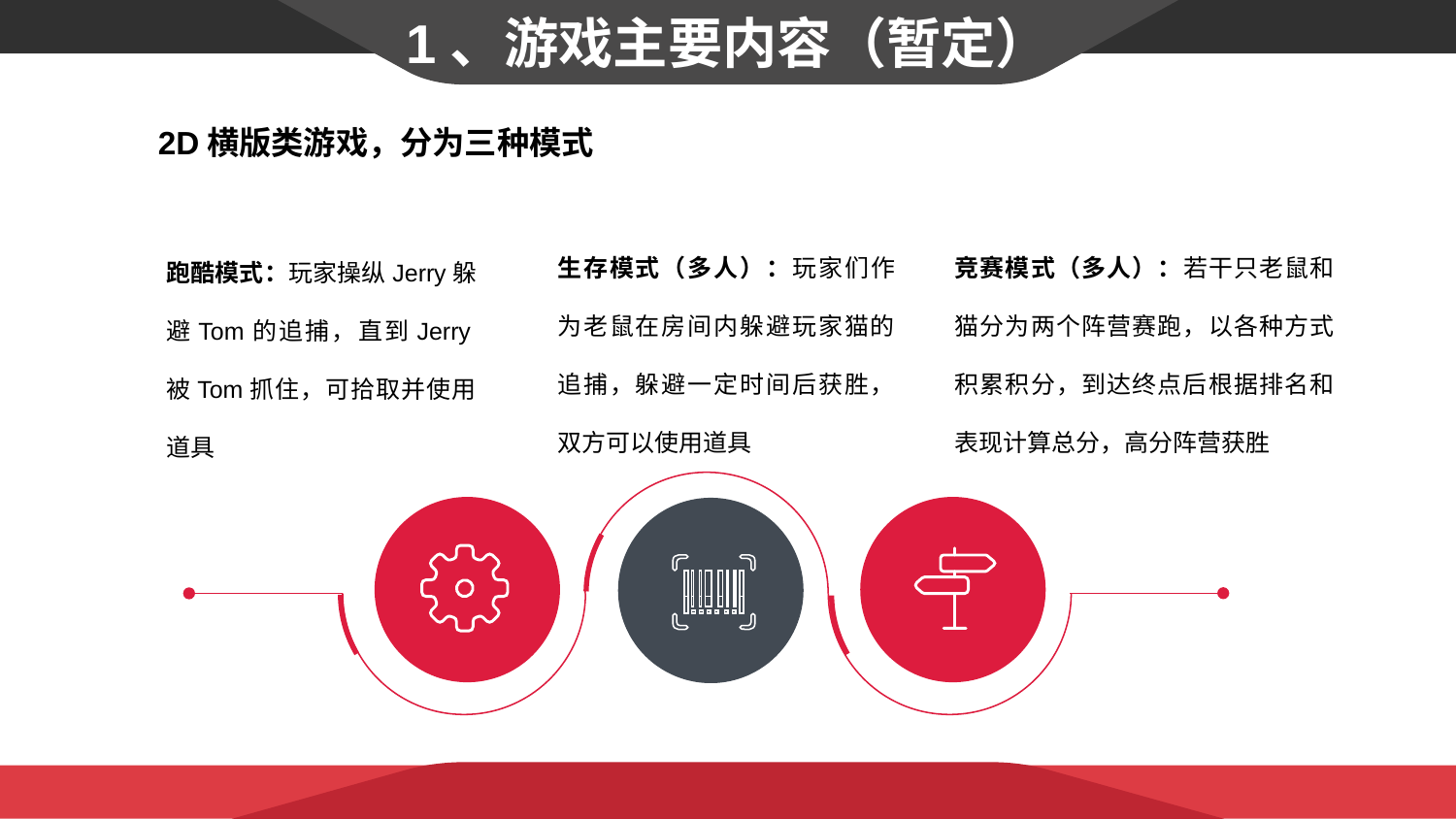

1、游戏主要内容（暂定）
2D横版类游戏，分为三种模式
生存模式（多人）：玩家们作为老鼠在房间内躲避玩家猫的追捕，躲避一定时间后获胜，双方可以使用道具
竞赛模式（多人）：若干只老鼠和猫分为两个阵营赛跑，以各种方式积累积分，到达终点后根据排名和表现计算总分，高分阵营获胜
跑酷模式：玩家操纵Jerry躲避Tom的追捕，直到Jerry被Tom抓住，可拾取并使用道具